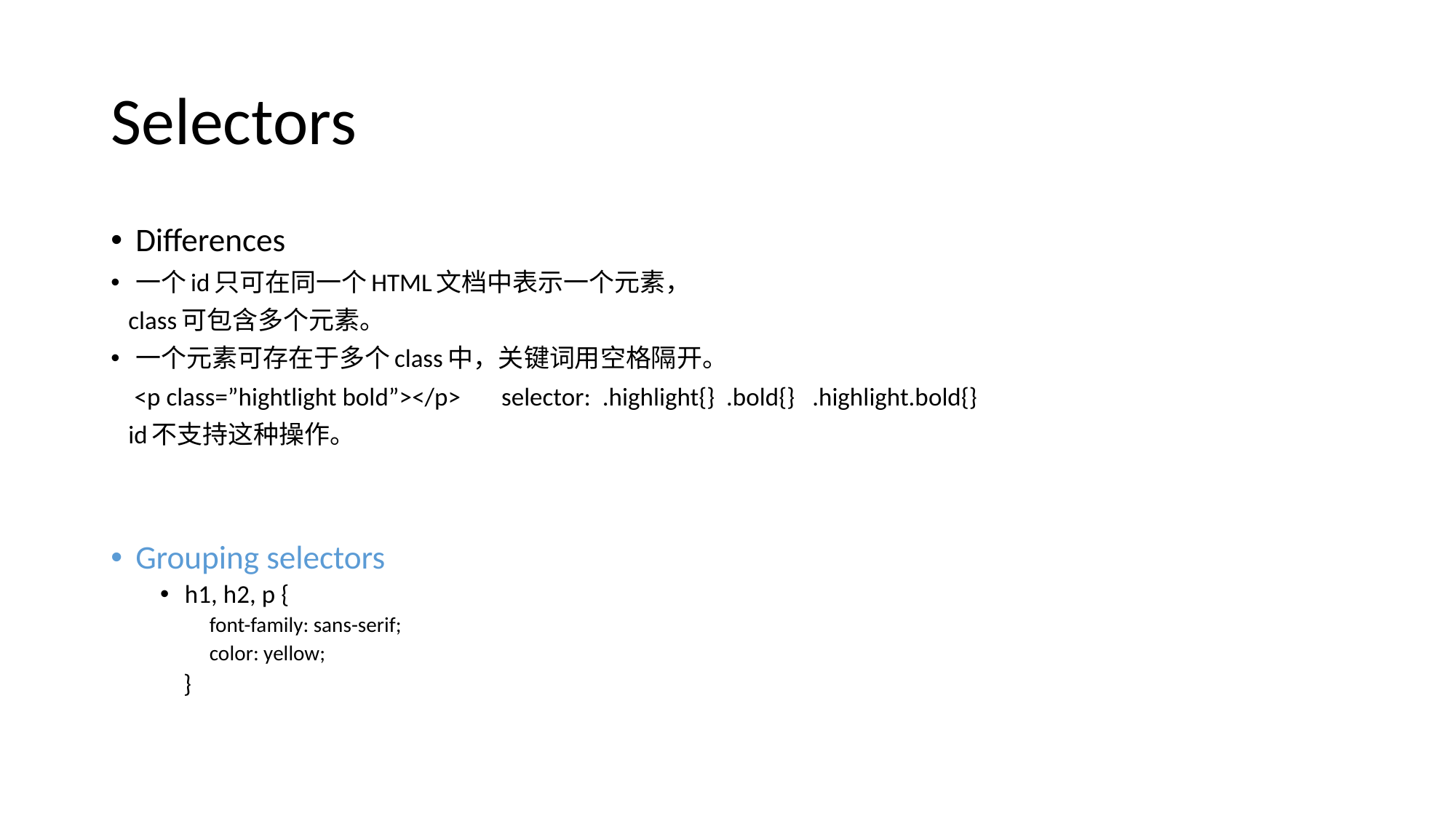

# Selectors
Differences
一个id只可在同一个HTML文档中表示一个元素，
   class可包含多个元素。
一个元素可存在于多个class中，关键词用空格隔开。
    <p class=”hightlight bold”></p>       selector:  .highlight{}  .bold{}   .highlight.bold{}
   id不支持这种操作。

Grouping selectors
h1, h2, p {
font-family: sans-serif;
color: yellow;
    }